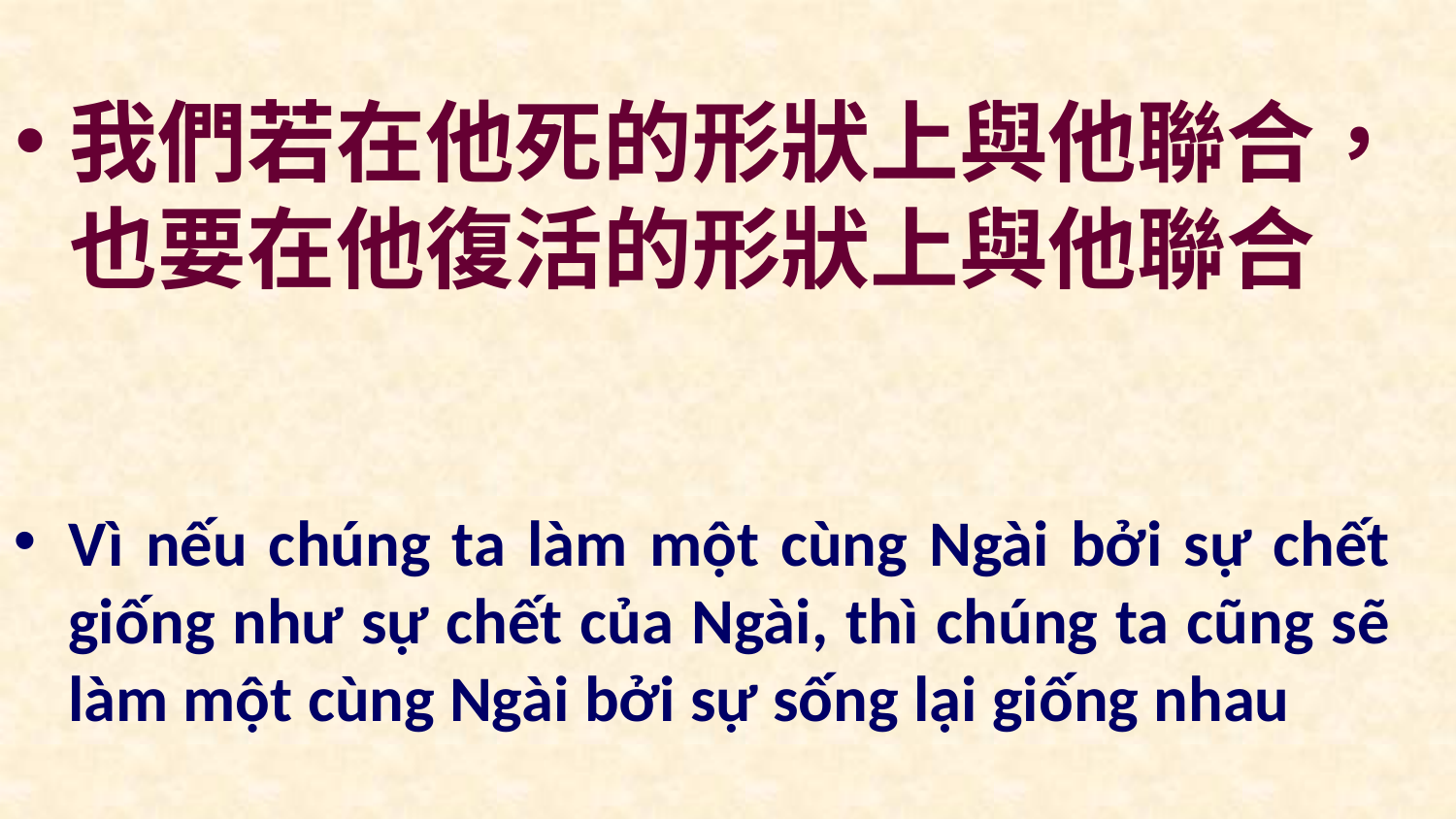

我們若在他死的形狀上與他聯合，也要在他復活的形狀上與他聯合
Vì nếu chúng ta làm một cùng Ngài bởi sự chết giống như sự chết của Ngài, thì chúng ta cũng sẽ làm một cùng Ngài bởi sự sống lại giống nhau